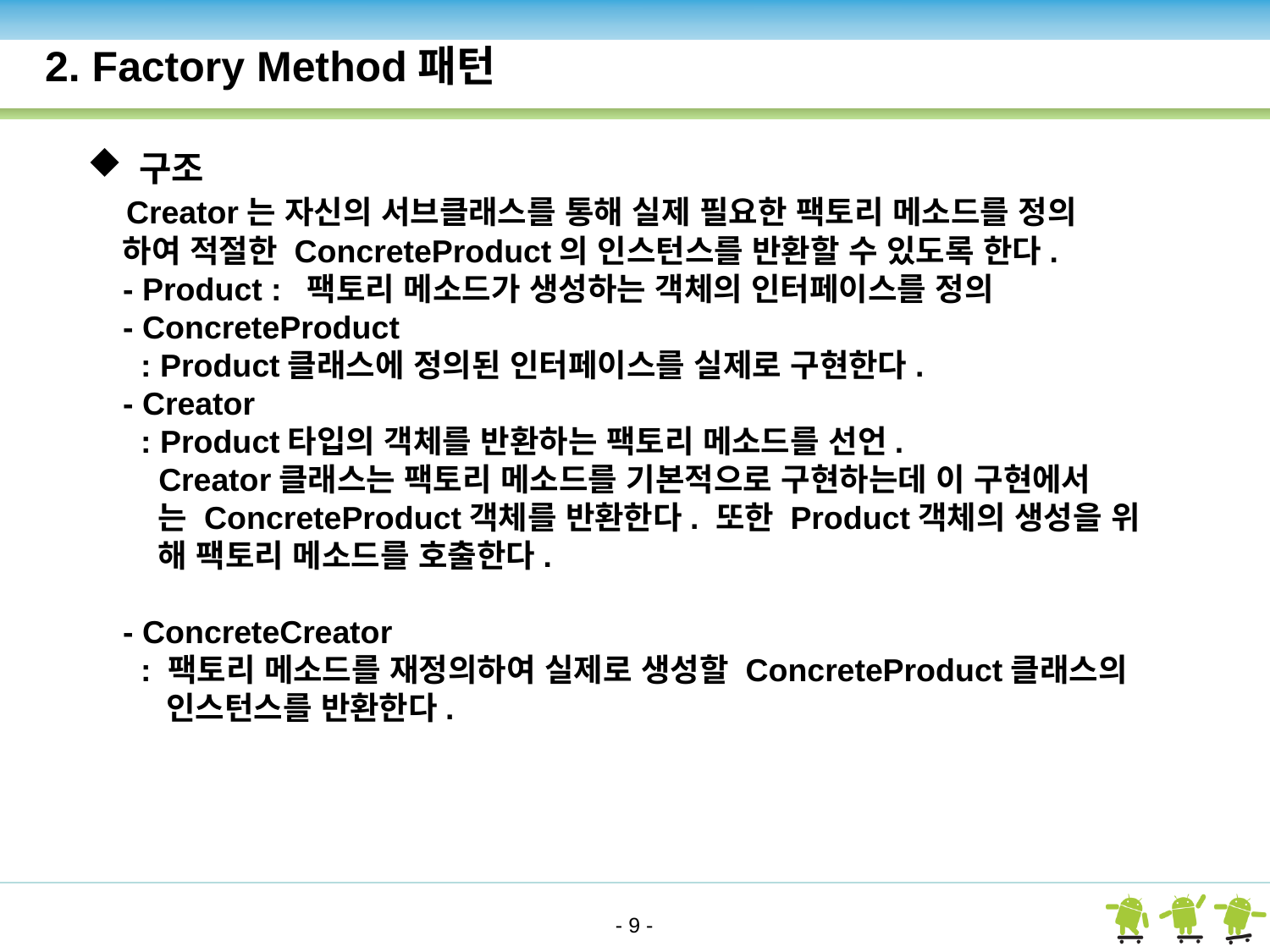

2. Factory Method패턴
 구조
    Creator는 자신의 서브클래스를 통해 실제 필요한 팩토리 메소드를 정의
    하여 적절한 ConcreteProduct의 인스턴스를 반환할 수 있도록 한다.
    - Product :  팩토리 메소드가 생성하는 객체의 인터페이스를 정의
    - ConcreteProduct
      : Product클래스에 정의된 인터페이스를 실제로 구현한다.
    - Creator
      : Product타입의 객체를 반환하는 팩토리 메소드를 선언.
        Creator클래스는 팩토리 메소드를 기본적으로 구현하는데 이 구현에서
        는 ConcreteProduct객체를 반환한다. 또한 Product객체의 생성을 위
        해 팩토리 메소드를 호출한다.

    - ConcreteCreator
      : 팩토리 메소드를 재정의하여 실제로 생성할 ConcreteProduct클래스의
        인스턴스를 반환한다.

- 9 -